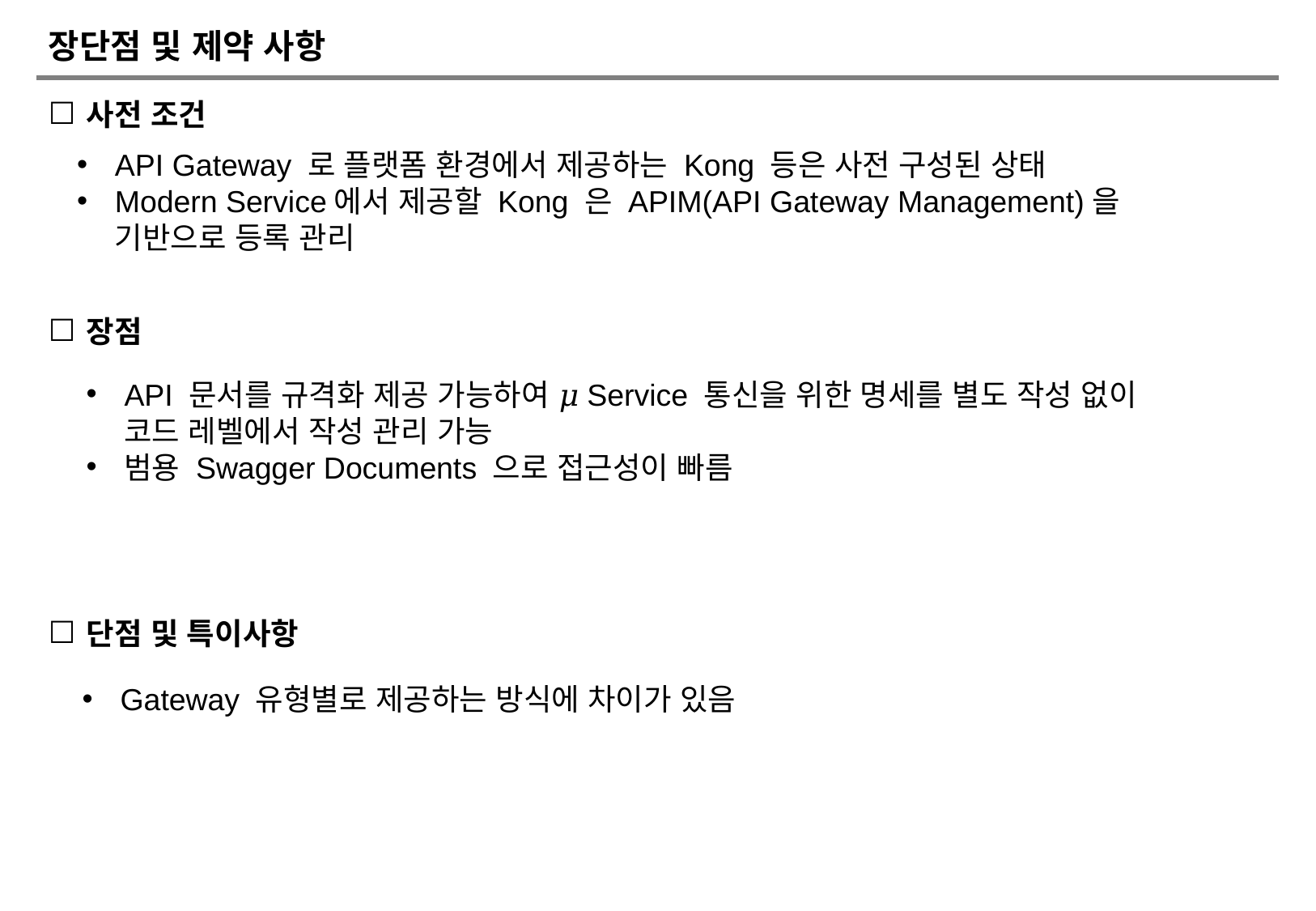

# 장단점 및 제약 사항
사전 조건
API Gateway 로 플랫폼 환경에서 제공하는 Kong 등은 사전 구성된 상태
Modern Service에서 제공할 Kong 은 APIM(API Gateway Management)을 기반으로 등록 관리

장점
API 문서를 규격화 제공 가능하여 𝜇Service 통신을 위한 명세를 별도 작성 없이 코드 레벨에서 작성 관리 가능
범용 Swagger Documents 으로 접근성이 빠름

단점 및 특이사항
Gateway 유형별로 제공하는 방식에 차이가 있음